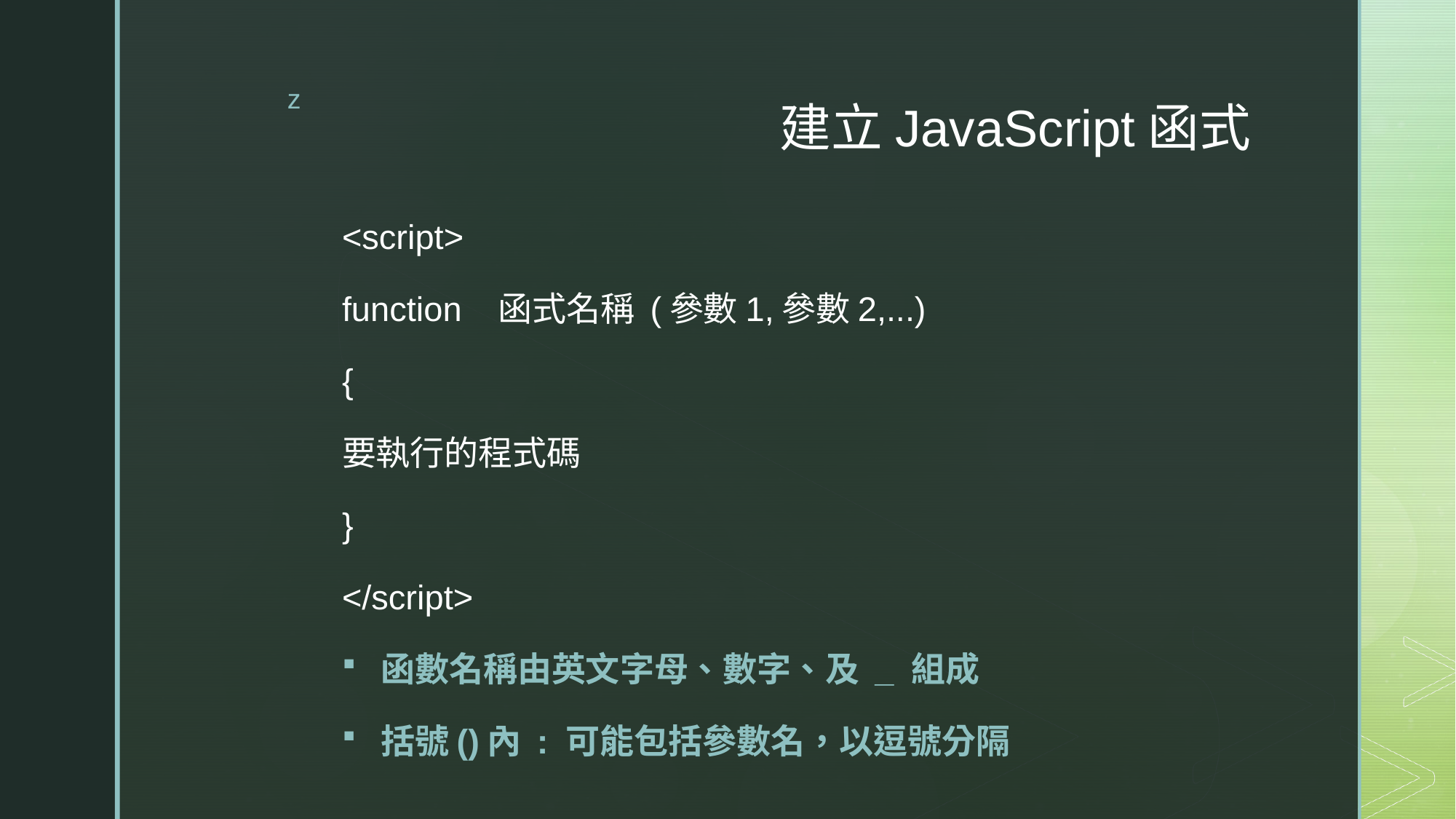

# 建立JavaScript函式
<script>
function   函式名稱 (參數1,參數2,...)
{
要執行的程式碼
}
</script>
函數名稱由英文字母、數字、及 _ 組成
括號()內 : 可能包括參數名，以逗號分隔